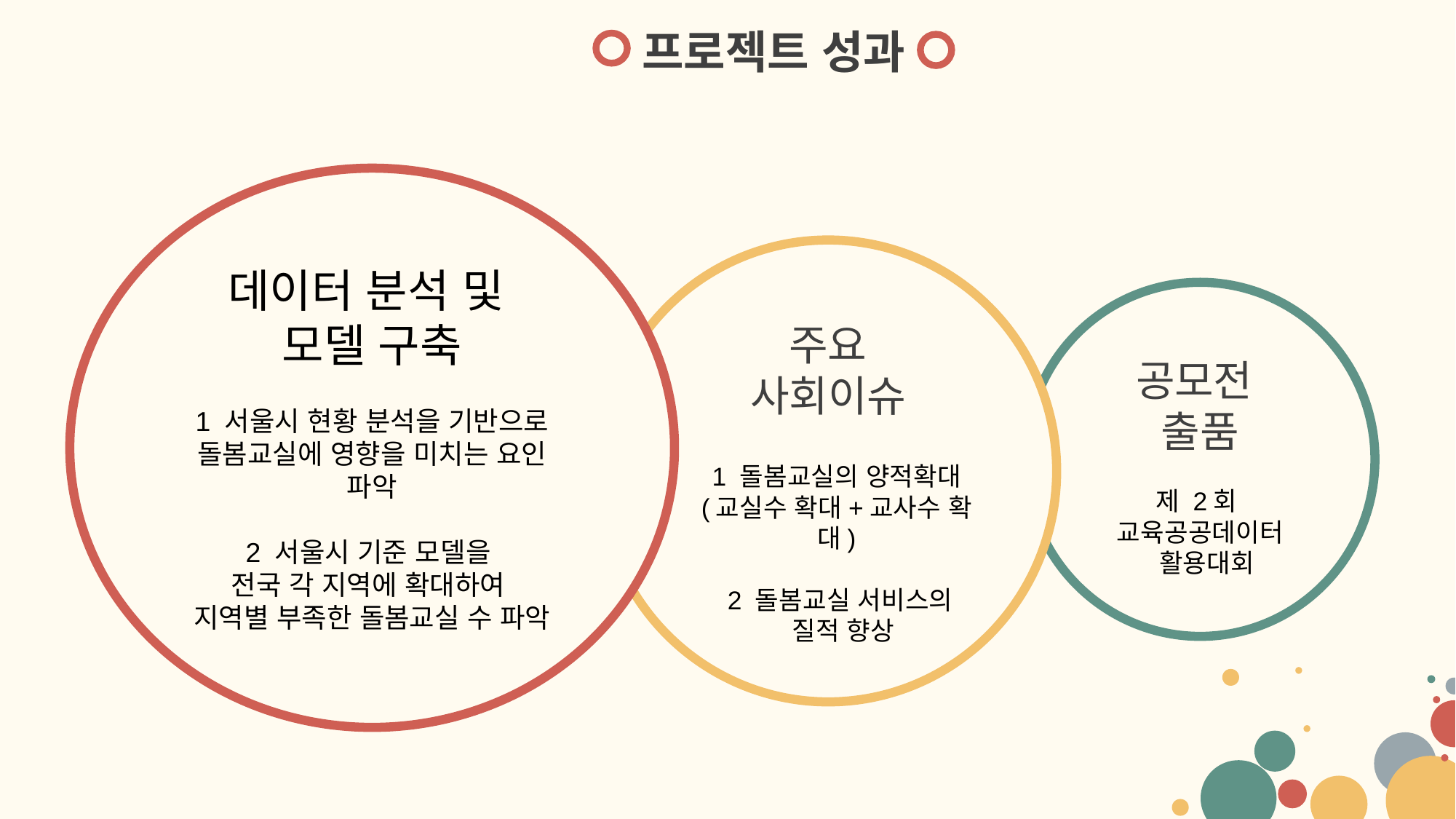

프로젝트 성과

데이터 분석 및
모델 구축

1 서울시 현황 분석을 기반으로
돌봄교실에 영향을 미치는 요인 파악

2 서울시 기준 모델을
전국 각 지역에 확대하여
지역별 부족한 돌봄교실 수 파악
주요
사회이슈

공모전
출품

1 돌봄교실의 양적확대
(교실수 확대+교사수 확대)

 2 돌봄교실 서비스의
 질적 향상
제 2회
교육공공데이터
 활용대회